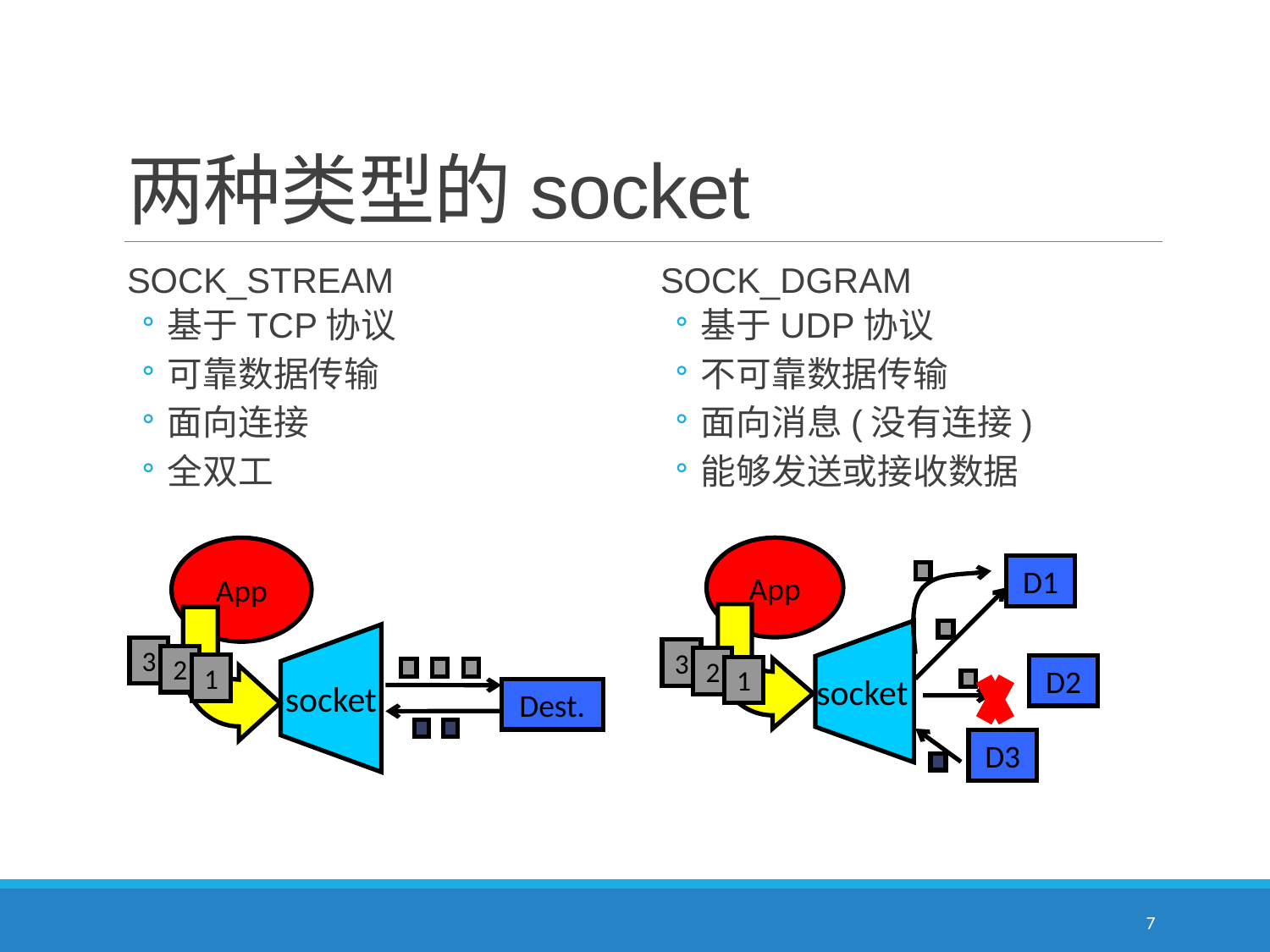

# 两种类型的socket
SOCK_STREAM
基于TCP协议
可靠数据传输
面向连接
全双工
SOCK_DGRAM
基于UDP协议
不可靠数据传输
面向消息(没有连接)
能够发送或接收数据

App

socket
3
2
1

Dest.

App
D1

socket

D2

D3

3
2
1
7